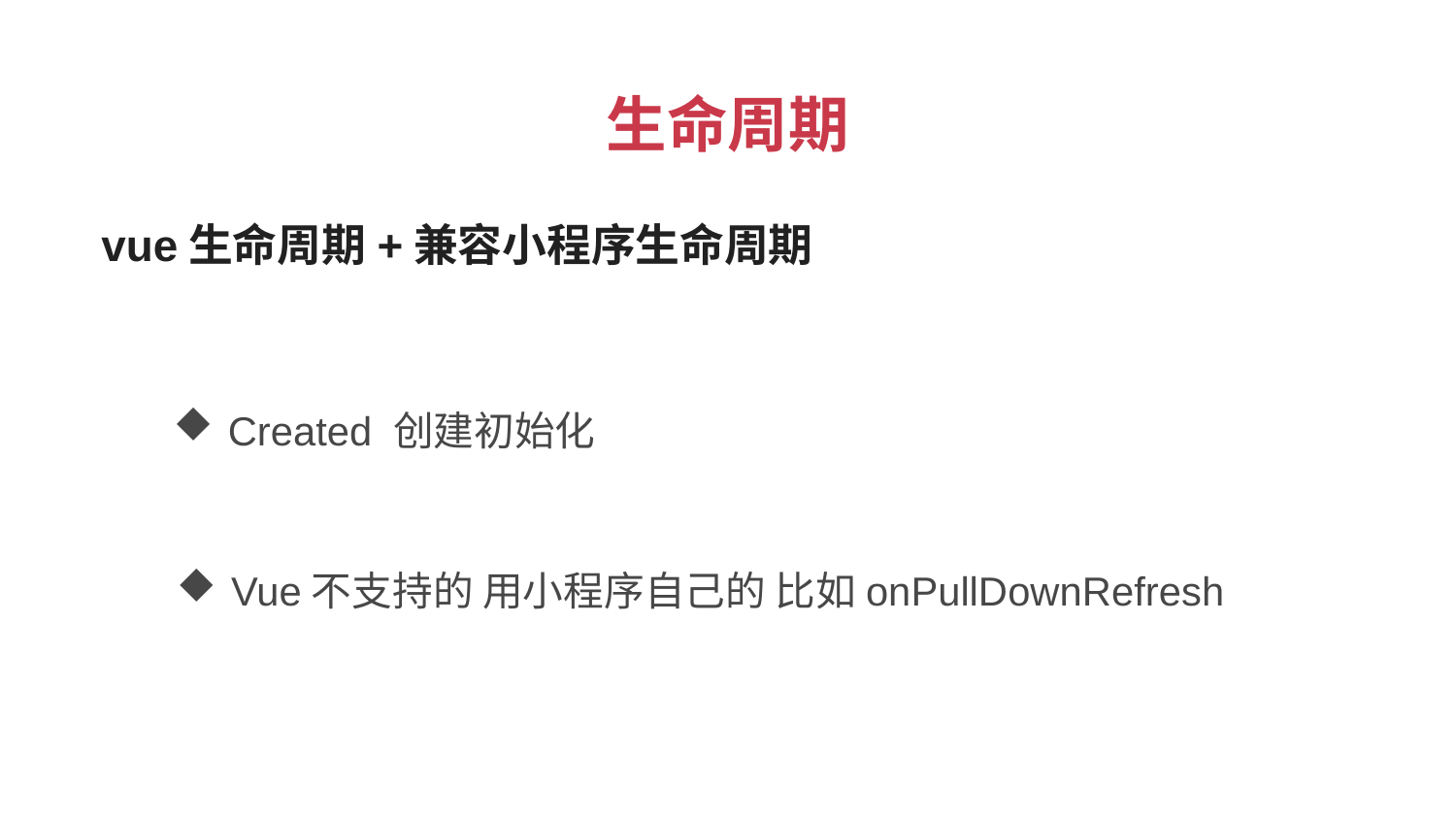

生命周期
 vue生命周期+兼容小程序生命周期
Created 创建初始化
Vue不支持的 用小程序自己的 比如onPullDownRefresh